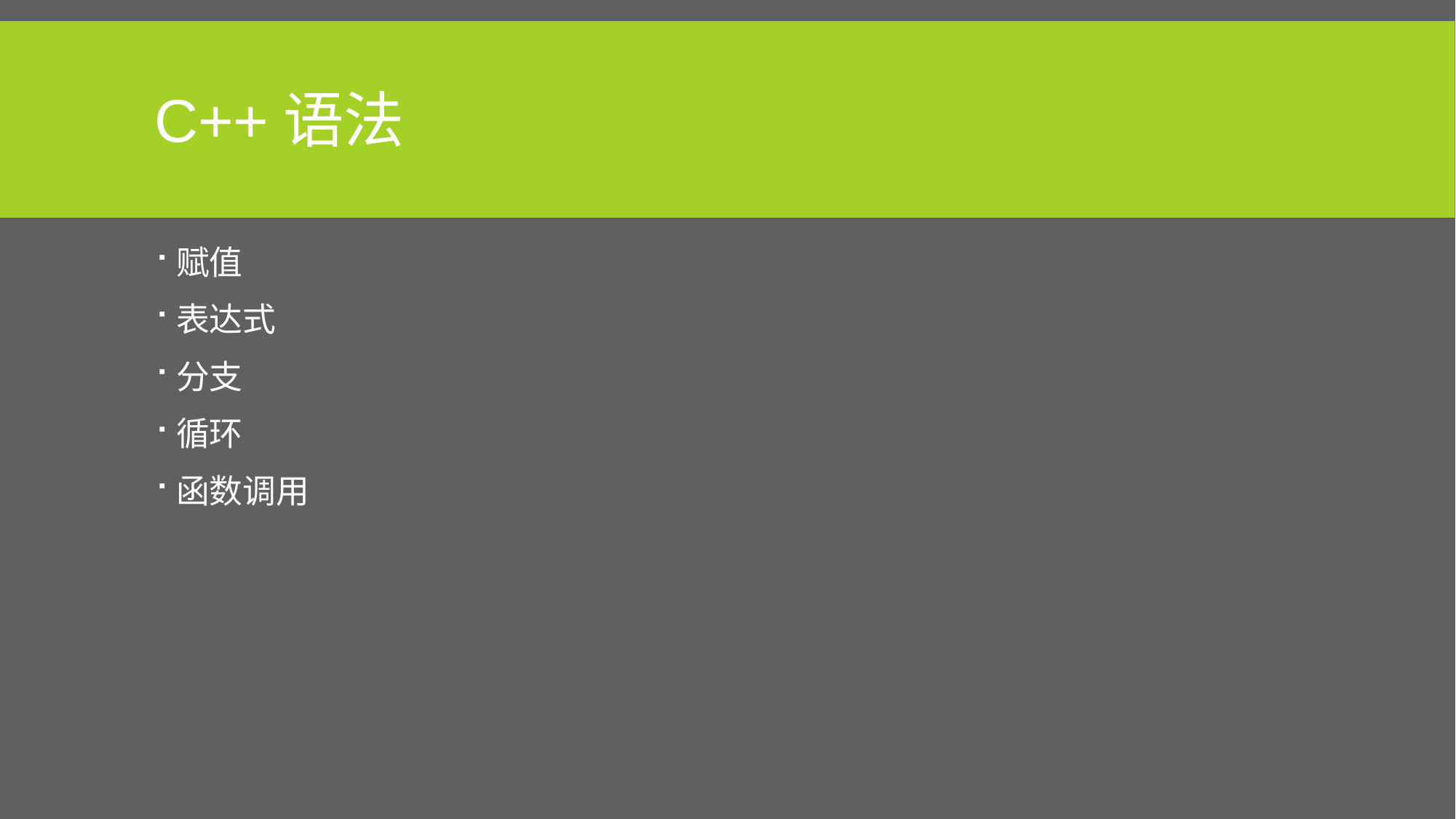

# C++语法
赋值
表达式
分支
循环
函数调用